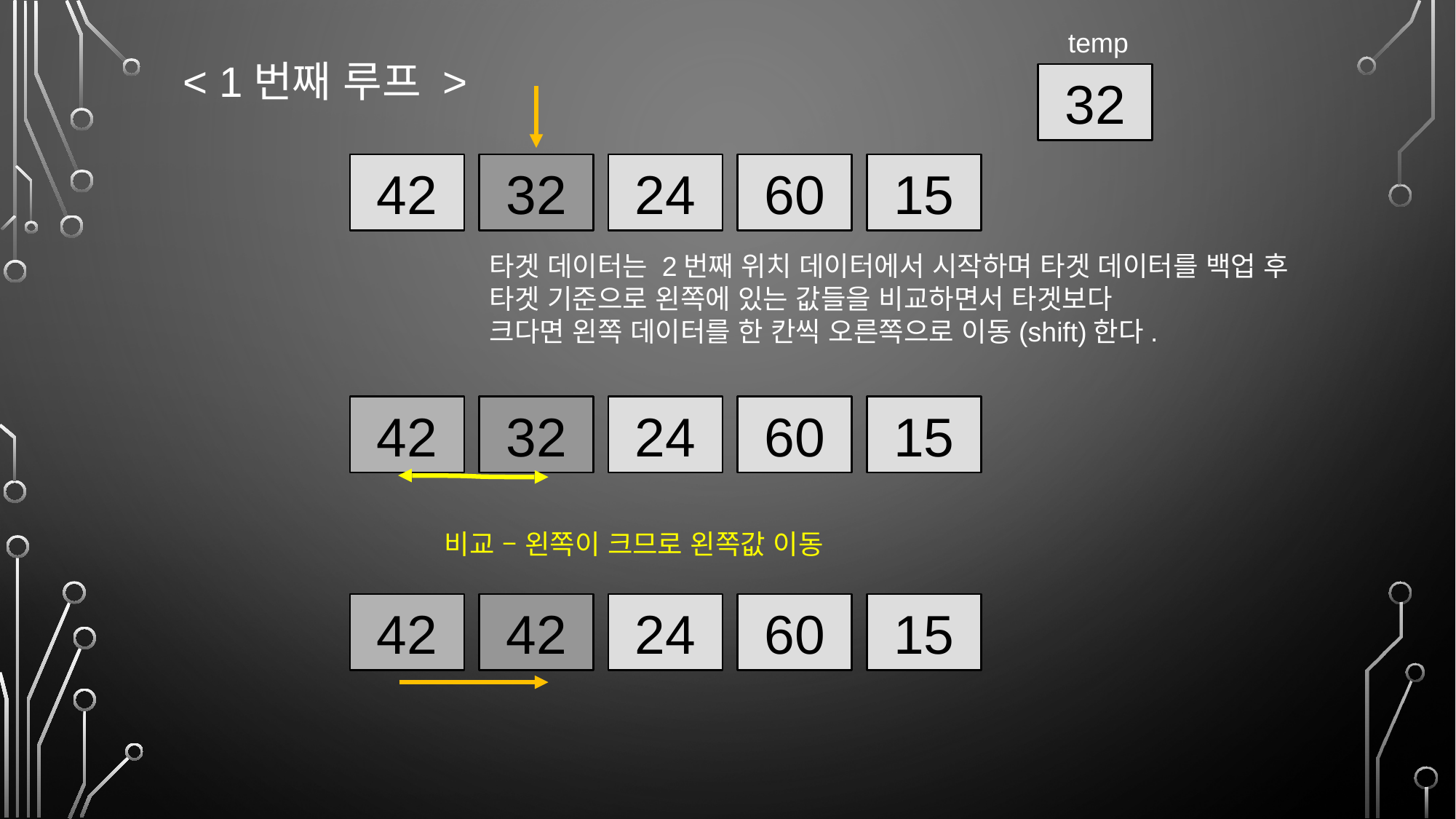

temp
< 1번째 루프 >
32
24
60
15
32
42
타겟 데이터는 2번째 위치 데이터에서 시작하며 타겟 데이터를 백업 후
타겟 기준으로 왼쪽에 있는 값들을 비교하면서 타겟보다
크다면 왼쪽 데이터를 한 칸씩 오른쪽으로 이동(shift)한다.
24
60
15
32
42
비교 – 왼쪽이 크므로 왼쪽값 이동
24
60
15
42
42